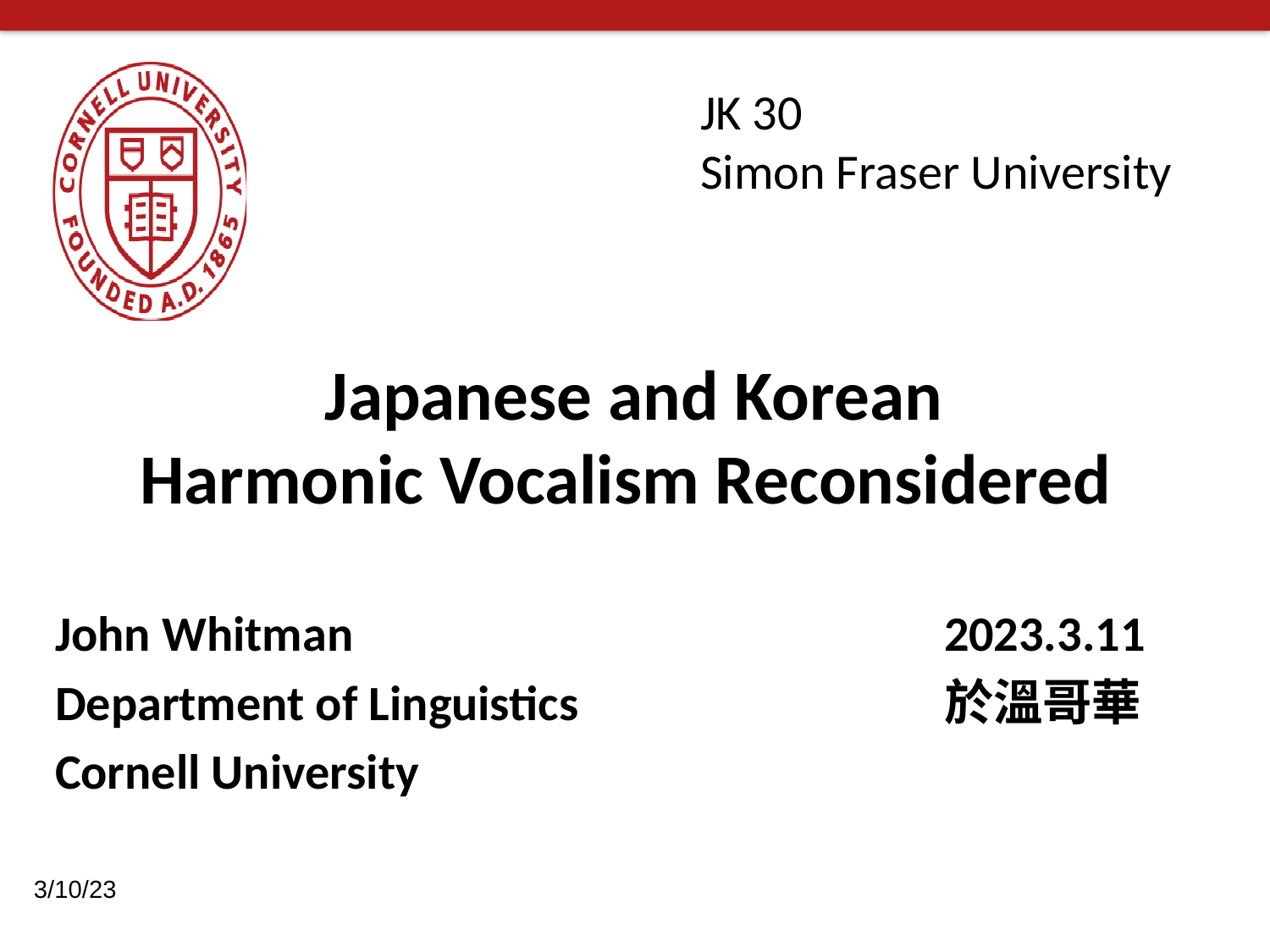

JK 30
Simon Fraser University
# Japanese and Korean Harmonic Vocalism Reconsidered
John Whitman		     			2023.3.11
Department of Linguistics			於溫哥華
Cornell University
3/10/23